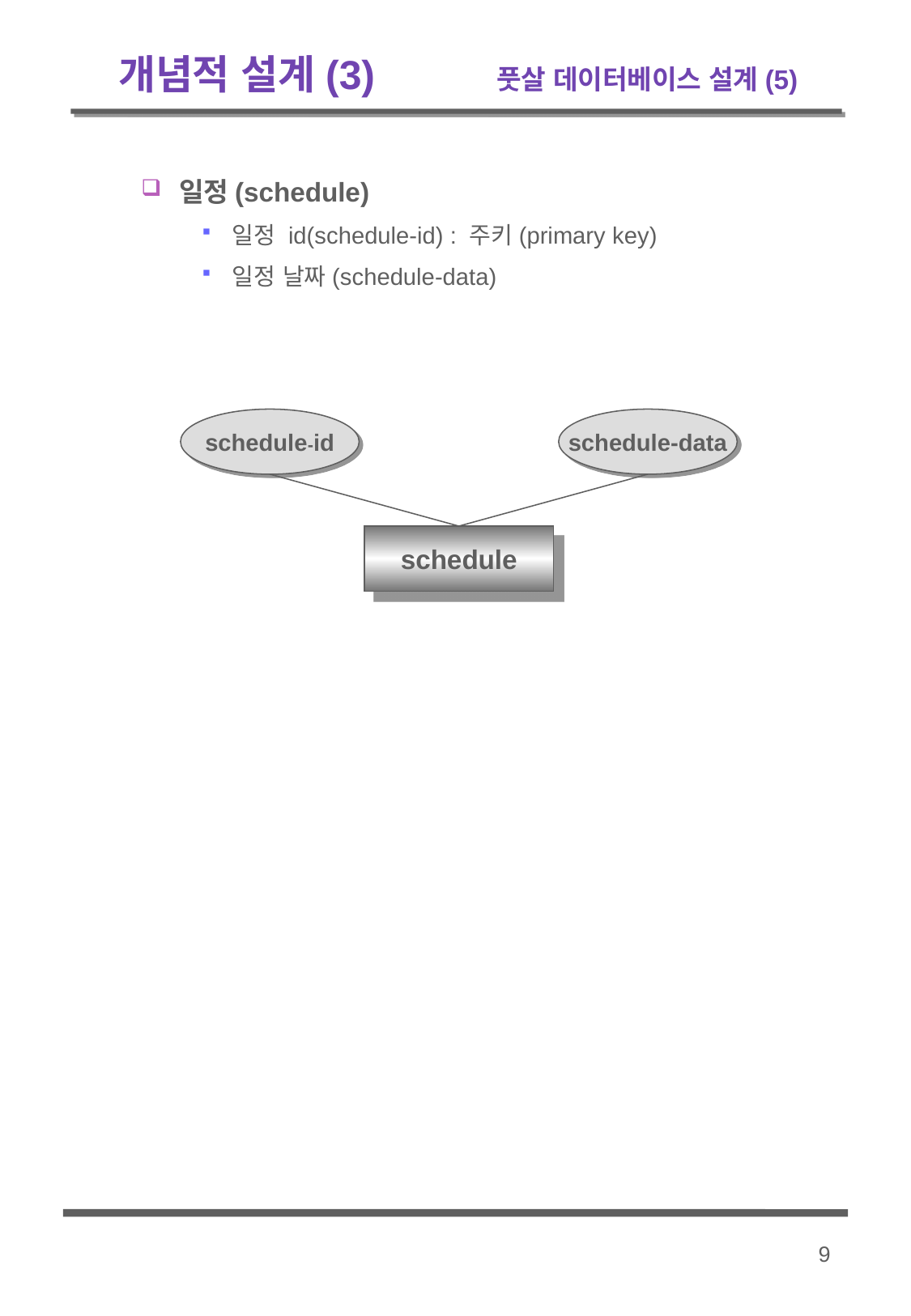

# 개념적 설계(3)  	 풋살 데이터베이스 설계(5)

일정(schedule)
일정 id(schedule-id) : 주키(primary key)
일정 날짜(schedule-data)

schedule-id
schedule-data
schedule
9